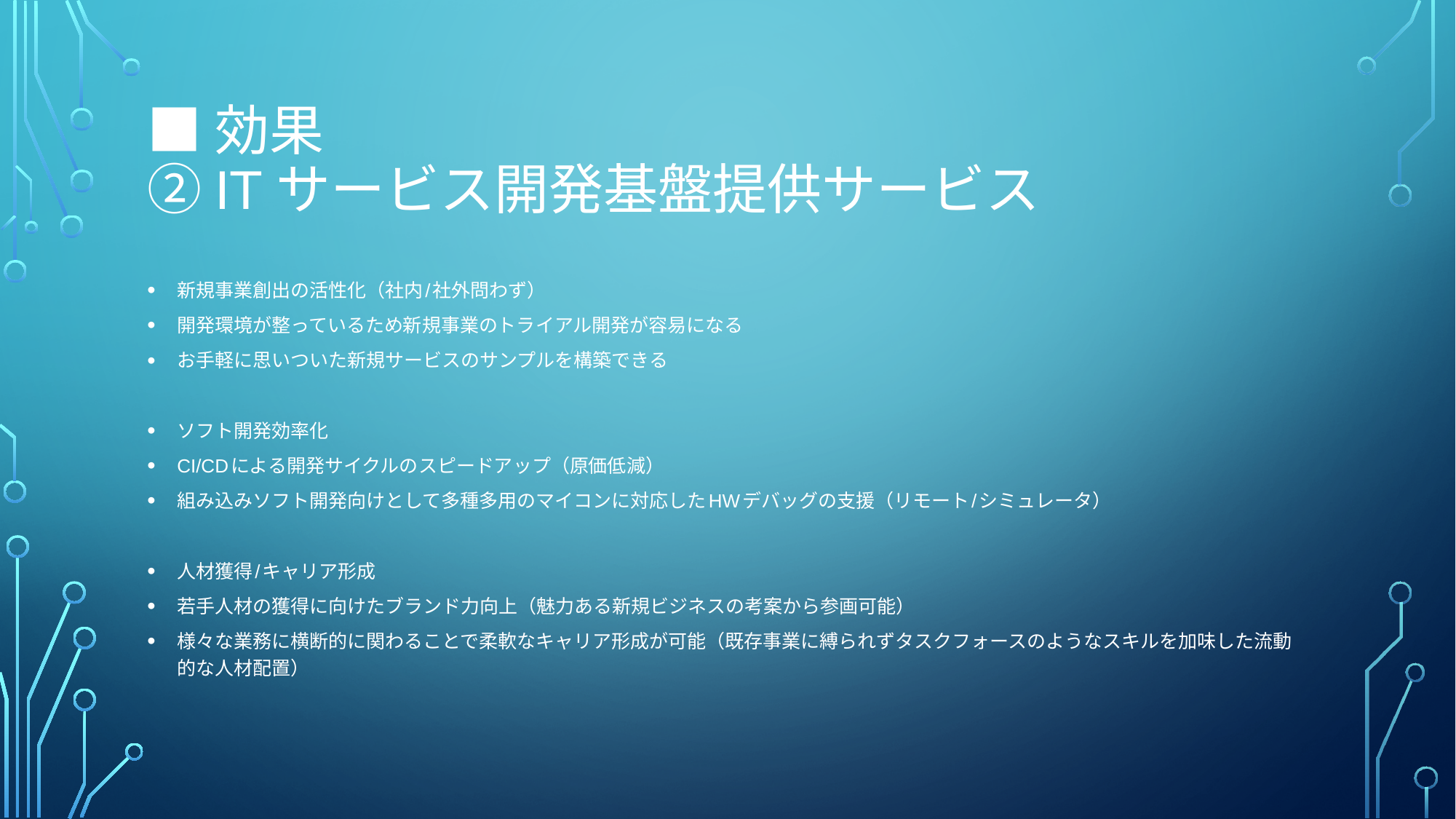

# ■効果 ②ITサービス開発基盤提供サービス
新規事業創出の活性化（社内/社外問わず）
開発環境が整っているため新規事業のトライアル開発が容易になる
お手軽に思いついた新規サービスのサンプルを構築できる

ソフト開発効率化
CI/CDによる開発サイクルのスピードアップ（原価低減）
組み込みソフト開発向けとして多種多用のマイコンに対応したHWデバッグの支援（リモート/シミュレータ）

人材獲得/キャリア形成
若手人材の獲得に向けたブランド力向上（魅力ある新規ビジネスの考案から参画可能）
様々な業務に横断的に関わることで柔軟なキャリア形成が可能（既存事業に縛られずタスクフォースのようなスキルを加味した流動的な人材配置）